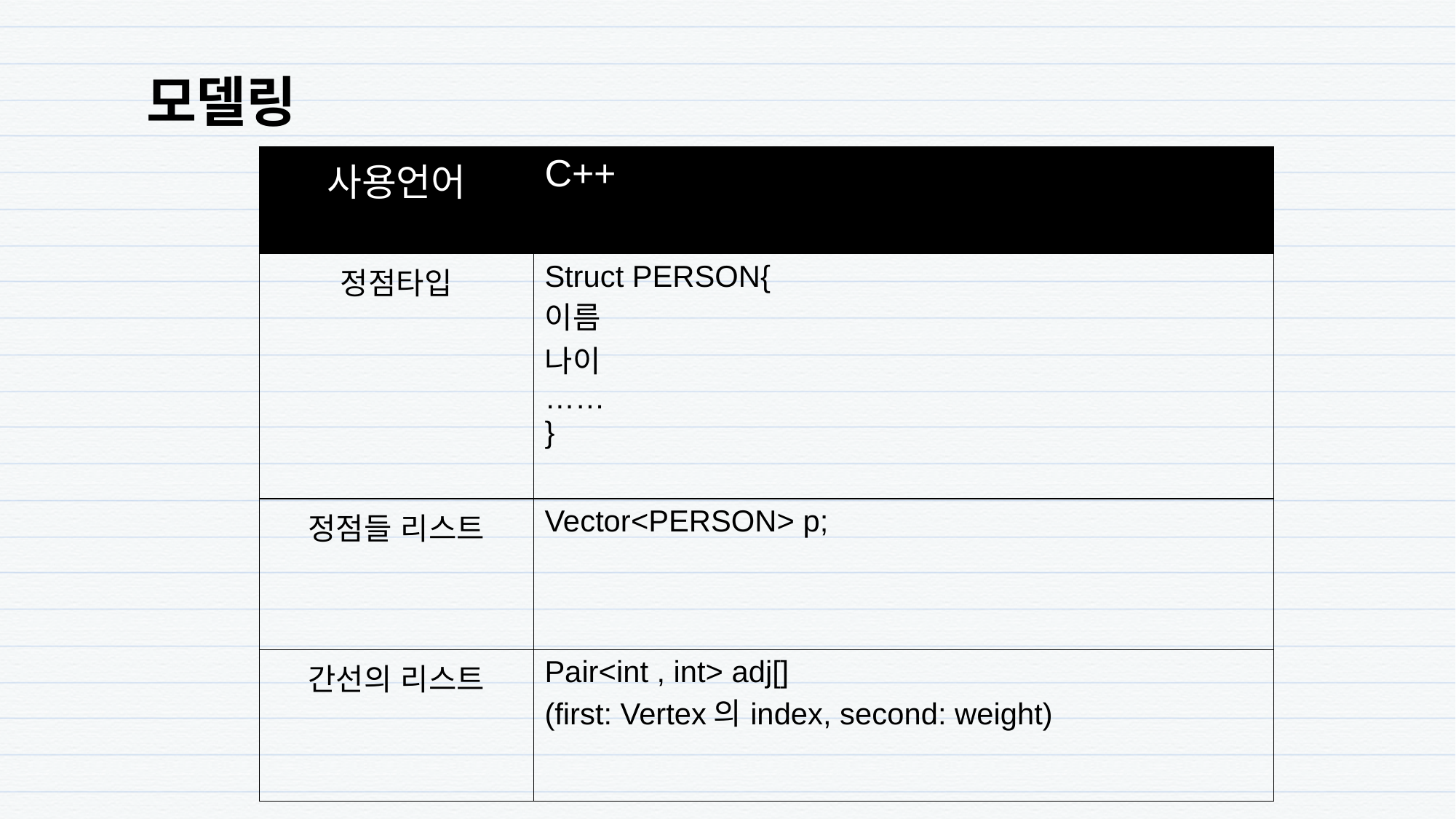

모델링
| 사용언어 | C++ |
| --- | --- |
| 정점타입 | Struct PERSON{ 이름 나이 …… } |
| 정점들 리스트 | Vector<PERSON> p; |
| 간선의 리스트 | Pair<int , int> adj[] (first: Vertex의index, second: weight) |